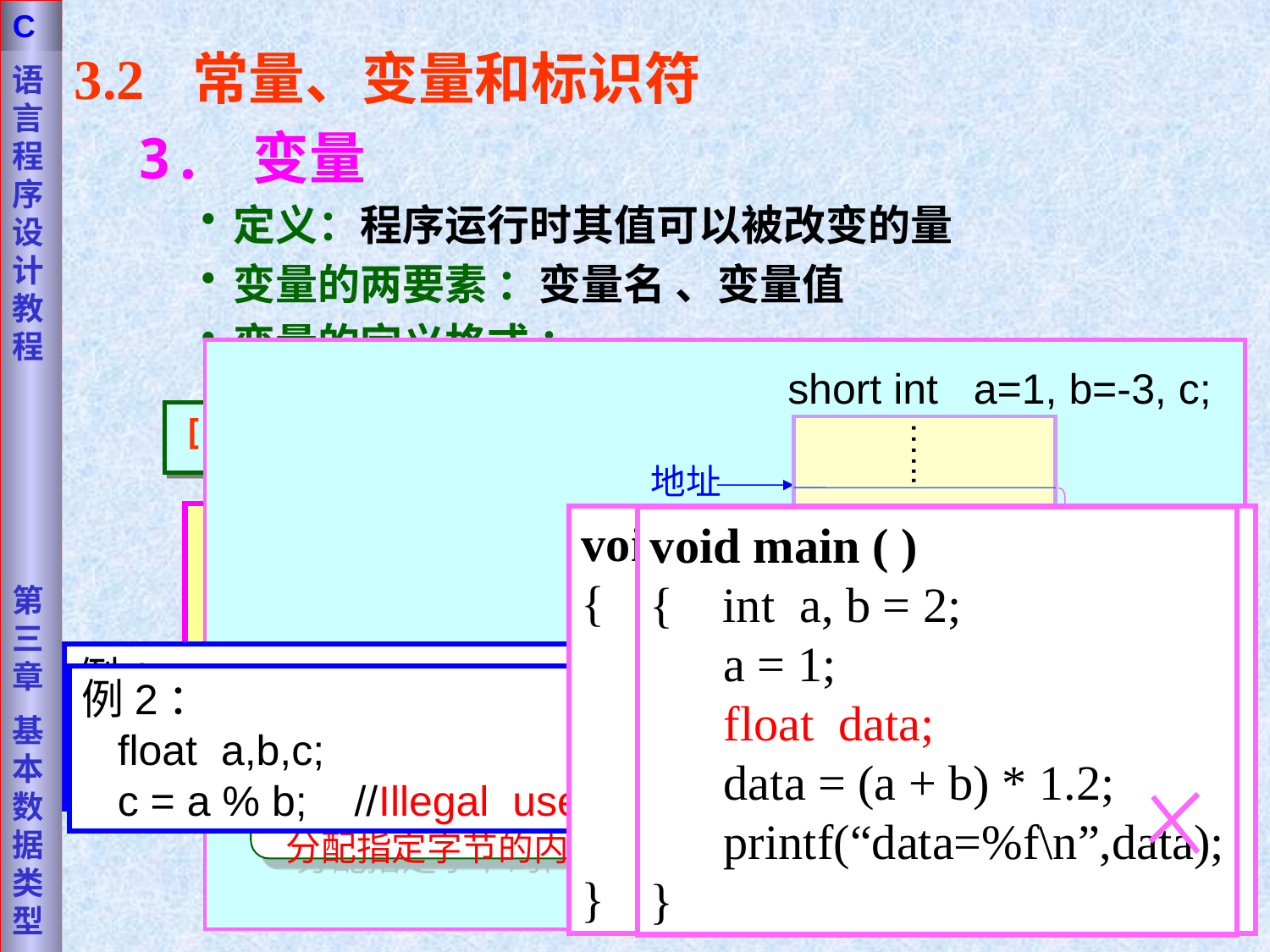

语言程序设计教程

第三章
基本数据类型
C
3.2 常量、变量和标识符
3. 变量
定义：程序运行时其值可以被改变的量
变量的两要素 ：变量名 、变量值
变量的定义格式 ：

变量的初始化：定义时赋初始值
变量的使用：先定义，后赋值
变量定义位置：一般放在函数开头

short int   a=1, b=-3, c;
…...

1

-3

××

…...

地址

a
2字节
地址

b
2字节
地址

c
2字节
编译程序根据变量定义为其
分配指定字节的内存单元
随机数
内存

[存储类型]  数据类型 变量名1[，变量名2，…，变量名n]；
int x,  y, z;
float  radius,  length,  area;
char ch;
void main ( )
{    int  a, b = 2;
      float  data;
      a = 1;
     data = (a + b) * 1.2;
     printf (“data=%f\n”, data);
}
变量定义

可执行语句

void main ( )
{    int  a, b = 2;
      a = 1;
      float  data;
      data = (a + b) * 1.2;
      printf(“data=%f\n”,data);
}

决定分配字节数
和数的表示范围
合法标识符
例:
     int     a = 2, b, c = 4;
     float  data = 3.67;
     char   ch = ‘A’;
     int     x = 1, y = 1, z = 1;
     int     x = y = z = 1;
例1：
    int   student;
    stadent = 19;  //Undefined symbol ‘statent’ in function main
例2：
   float  a,b,c;
   c = a % b;    //Illegal  use of floating point  in function main